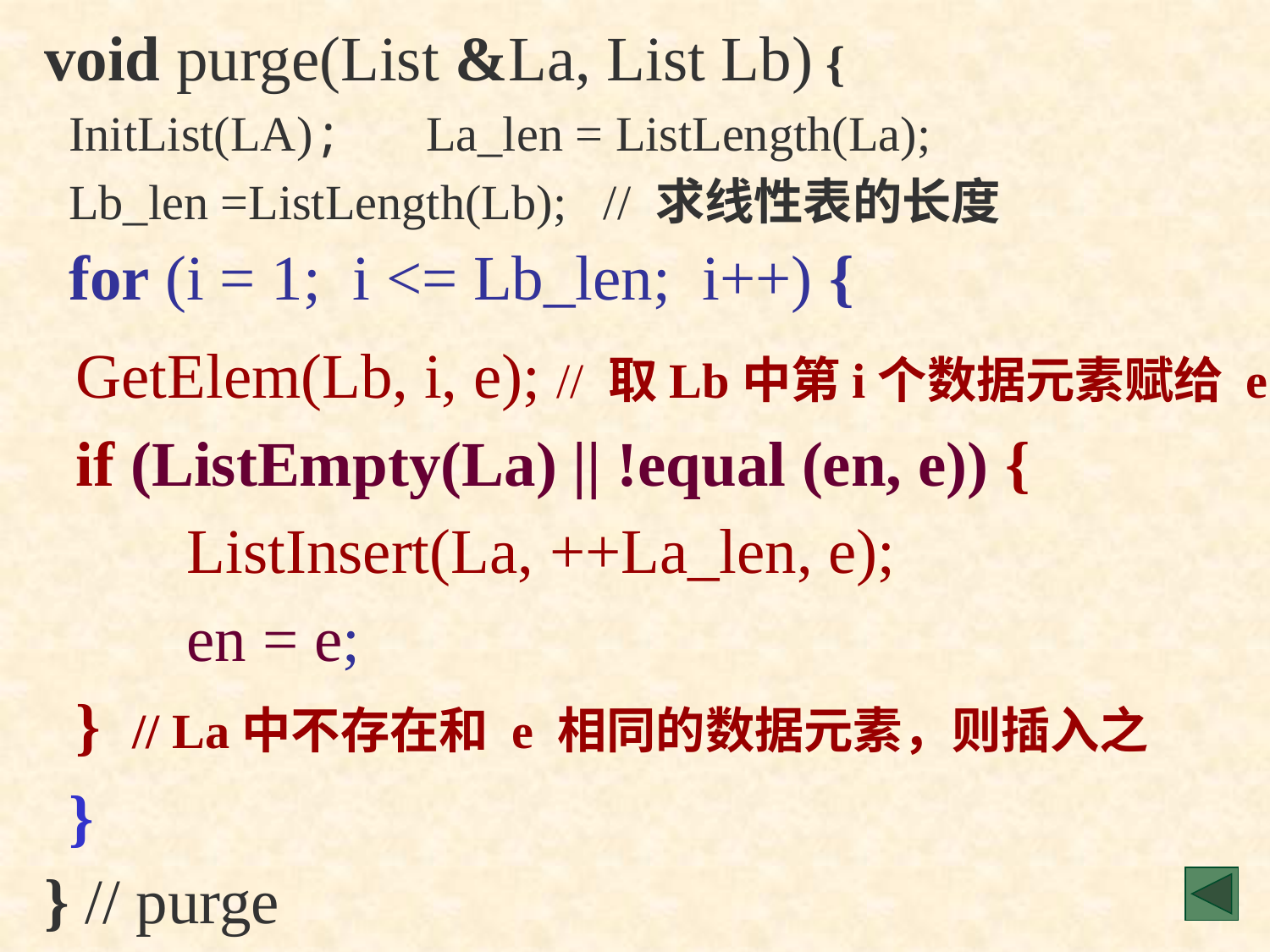

void purge(List &La, List Lb) {
  InitList(LA);    La_len = ListLength(La);
  Lb_len =ListLength(Lb);   // 求线性表的长度
  for (i = 1;  i <= Lb_len;  i++) {

  }
} // purge
GetElem(Lb, i, e); // 取Lb中第i个数据元素赋给 e
if (ListEmpty(La) || !equal (en, e)) {
       ListInsert(La, ++La_len, e);
       en = e;
}  // La中不存在和 e 相同的数据元素，则插入之